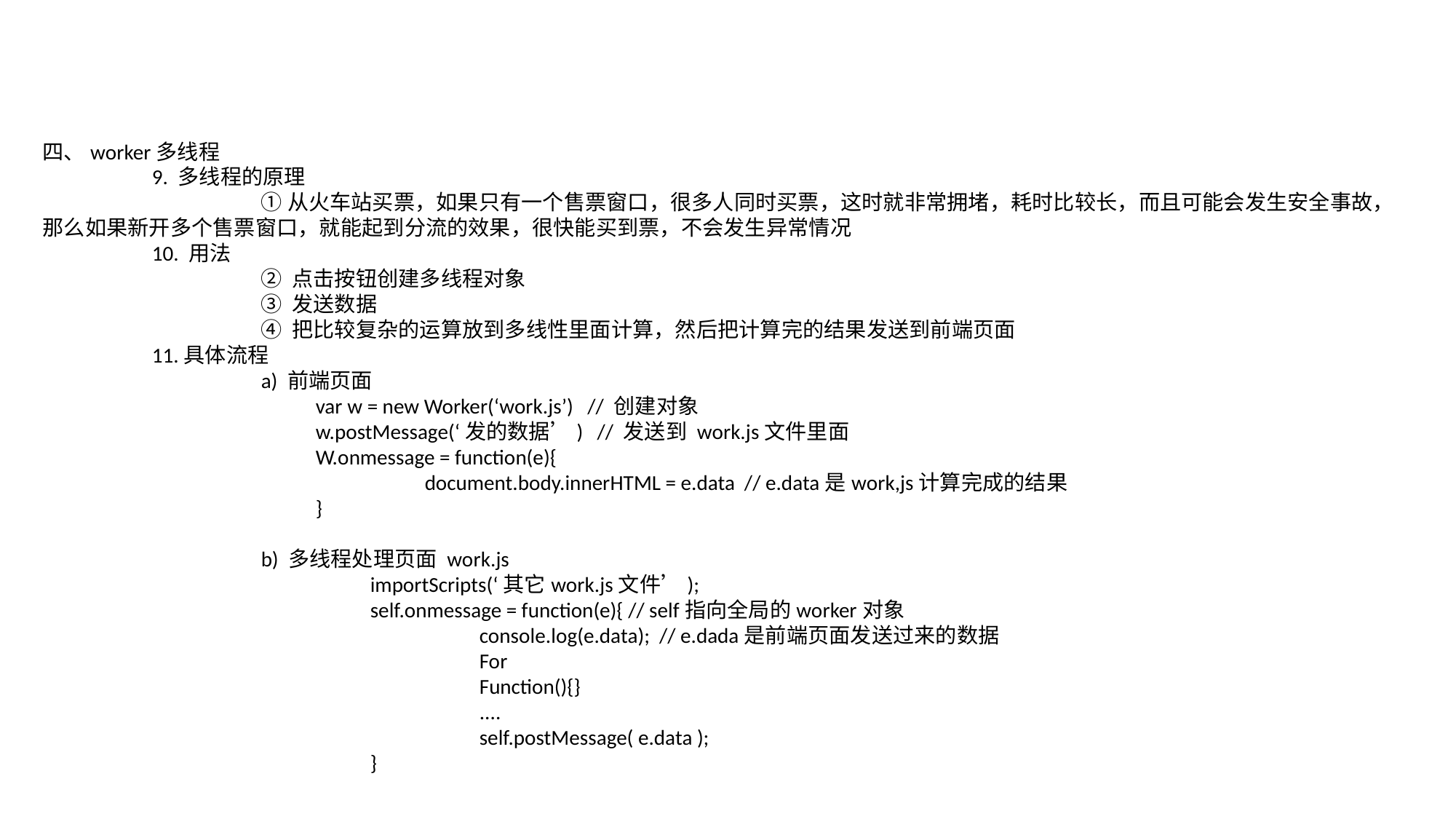

四、worker多线程
	9. 多线程的原理
		①从火车站买票，如果只有一个售票窗口，很多人同时买票，这时就非常拥堵，耗时比较长，而且可能会发生安全事故，那么如果新开多个售票窗口，就能起到分流的效果，很快能买到票，不会发生异常情况
	10. 用法
		② 点击按钮创建多线程对象
		③ 发送数据
		④ 把比较复杂的运算放到多线性里面计算，然后把计算完的结果发送到前端页面
	11.具体流程
		a) 前端页面
var w = new Worker(‘work.js’)   // 创建对象
w.postMessage(‘发的数据’)   // 发送到 work.js文件里面
W.onmessage = function(e){
	document.body.innerHTML = e.data  // e.data是work,js计算完成的结果
}

		b) 多线程处理页面 work.js
			importScripts(‘其它work.js文件’);
			self.onmessage = function(e){ // self指向全局的worker对象
				console.log(e.data);  // e.dada是前端页面发送过来的数据
				For
	Function(){}
	....
				self.postMessage( e.data );
			}